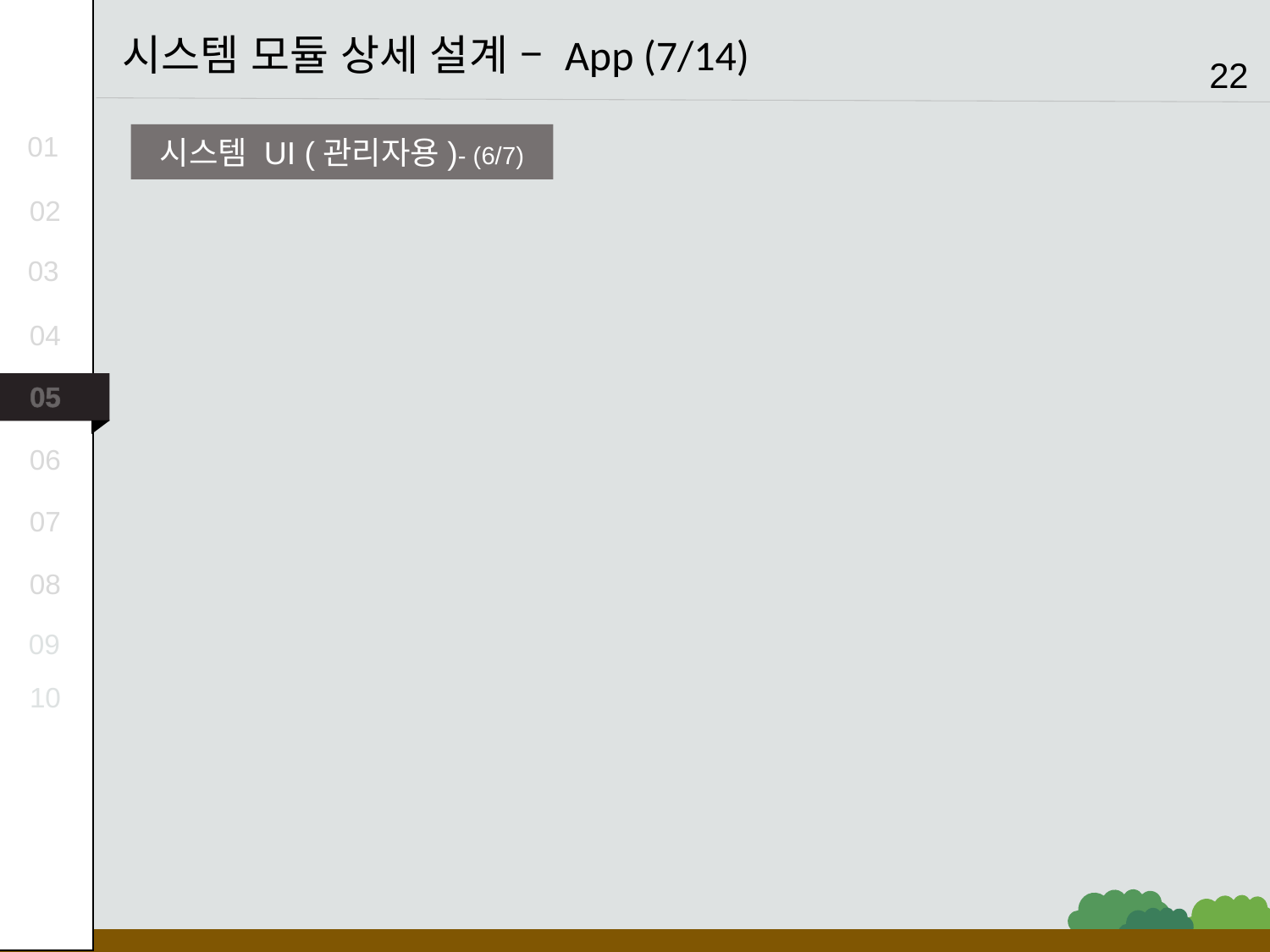

시스템 모듈 상세 설계 – App (7/14)

22
01
시스템 UI (관리자용)- (6/7)
02
03

04
05

06
07
08
09
10